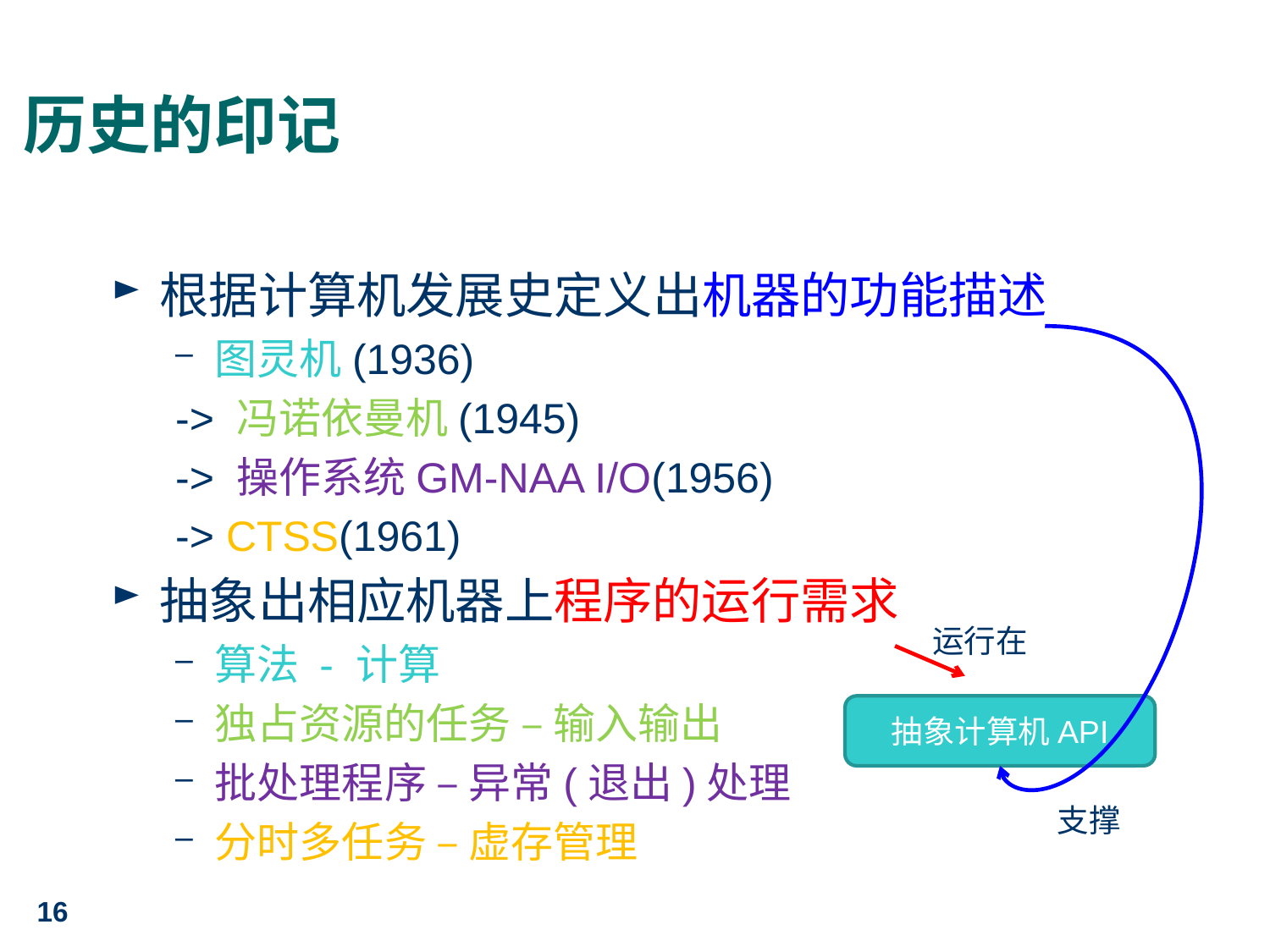

# 历史的印记
根据计算机发展史定义出机器的功能描述
图灵机(1936)
-> 冯诺依曼机(1945)
-> 操作系统GM-NAA I/O(1956)
-> CTSS(1961)
抽象出相应机器上程序的运行需求
算法 - 计算
独占资源的任务 – 输入输出
批处理程序 – 异常(退出)处理
分时多任务 – 虚存管理
运行在
抽象计算机API
支撑
16